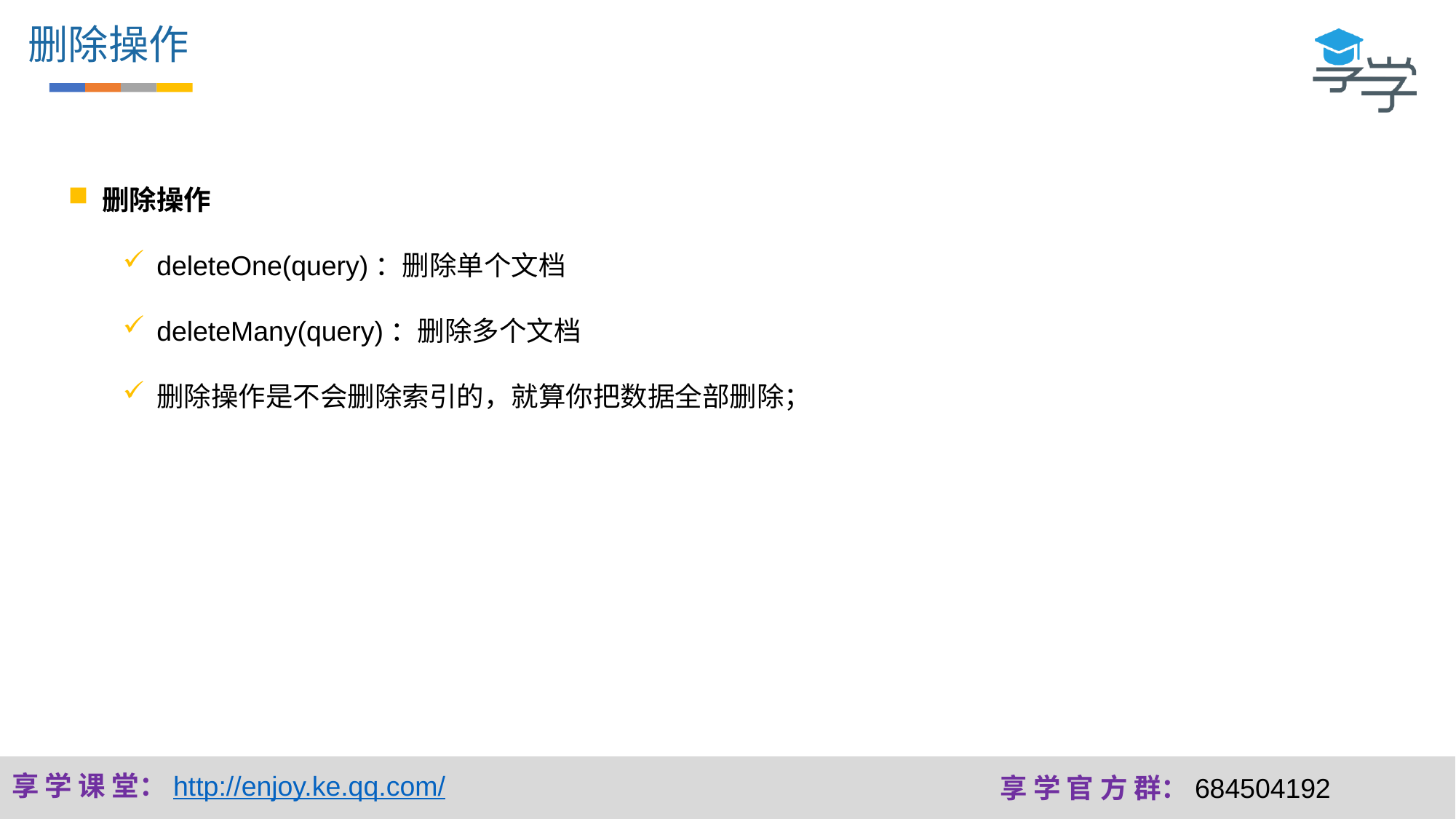

删除操作

删除操作
deleteOne(query)：删除单个文档
deleteMany(query)：删除多个文档
删除操作是不会删除索引的，就算你把数据全部删除；